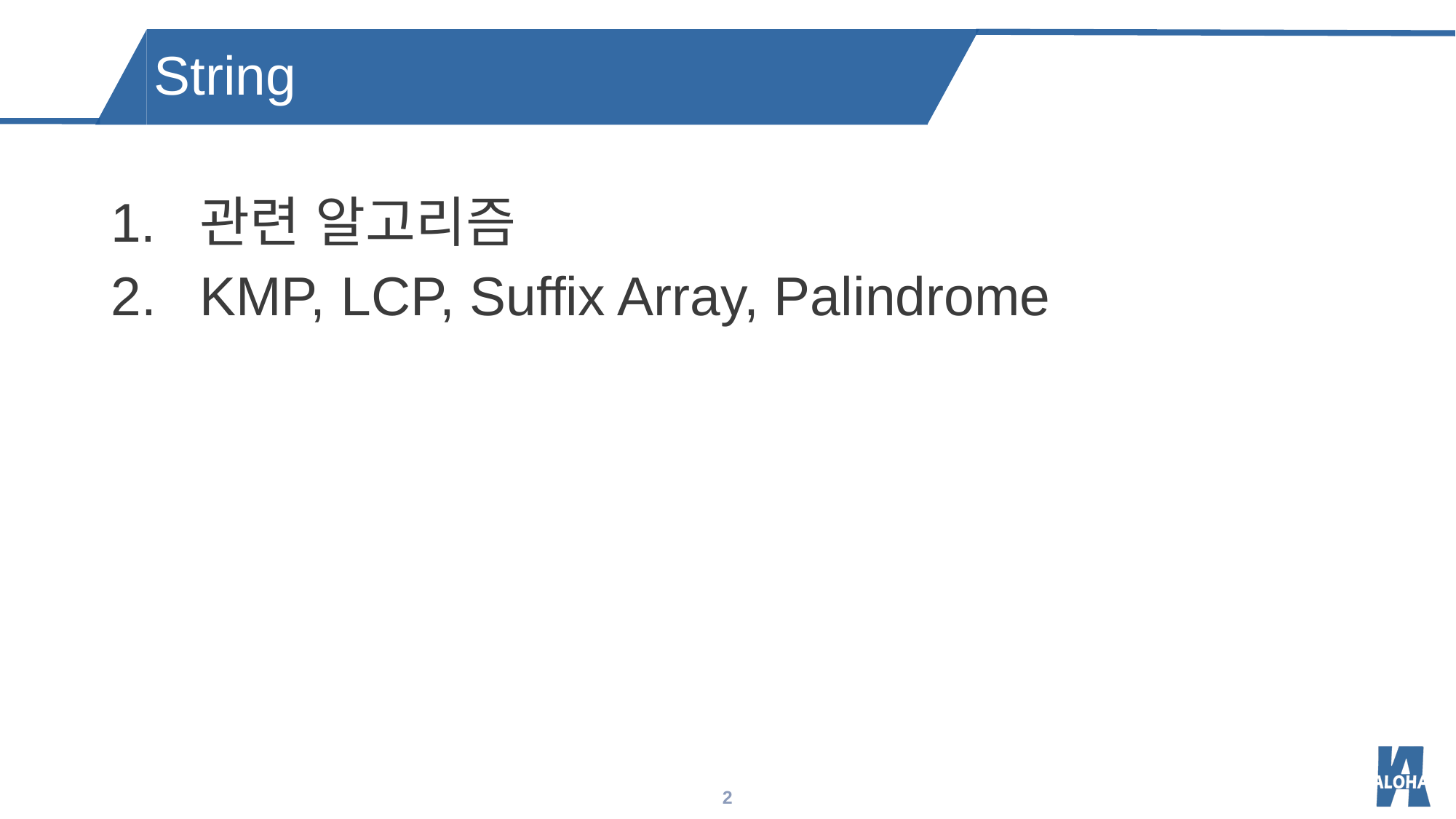

String
관련 알고리즘
KMP, LCP, Suffix Array, Palindrome
2